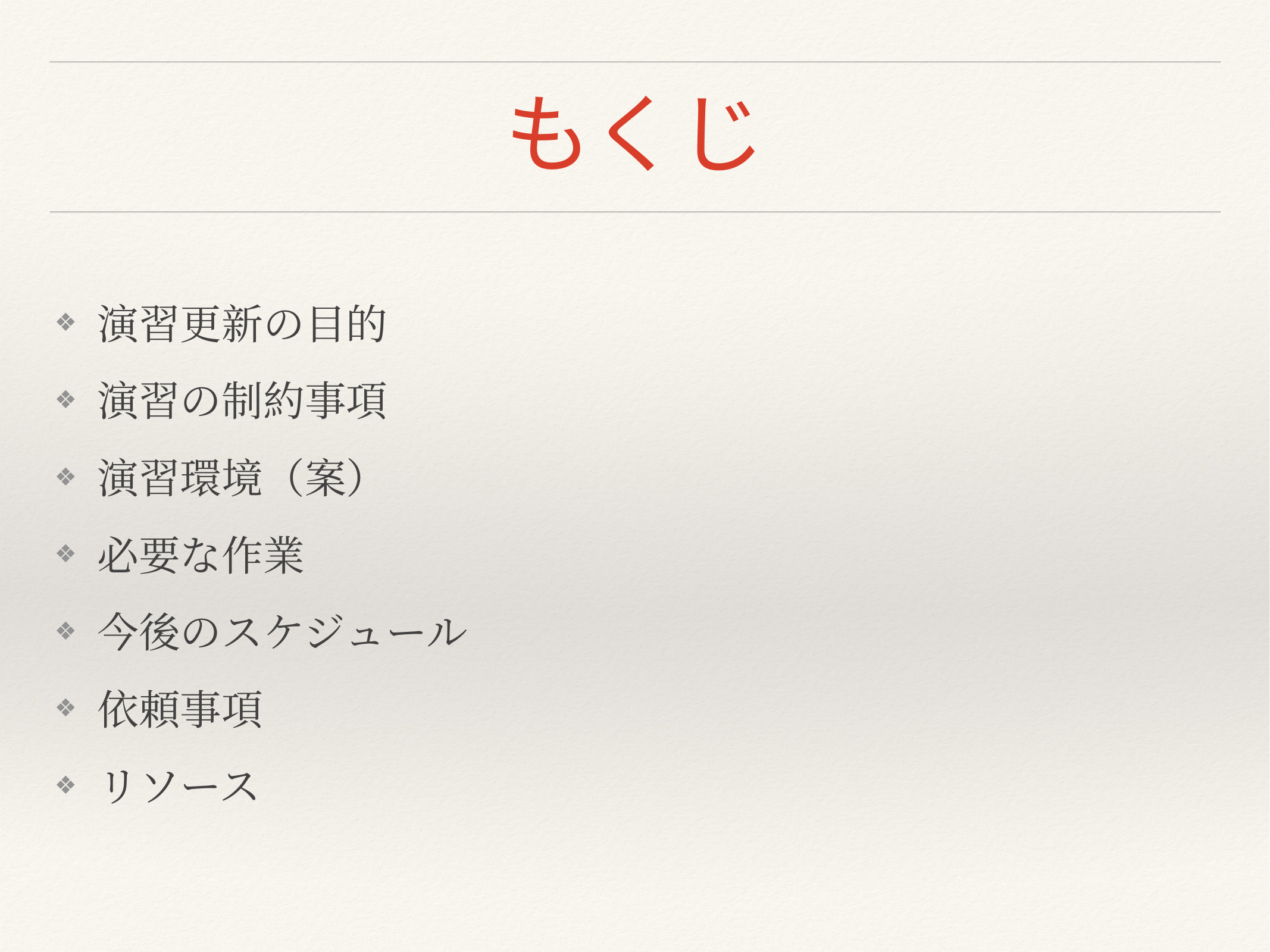

# もくじ
演習更新の目的
演習の制約事項
演習環境（案）
必要な作業
今後のスケジュール
依頼事項
リソース